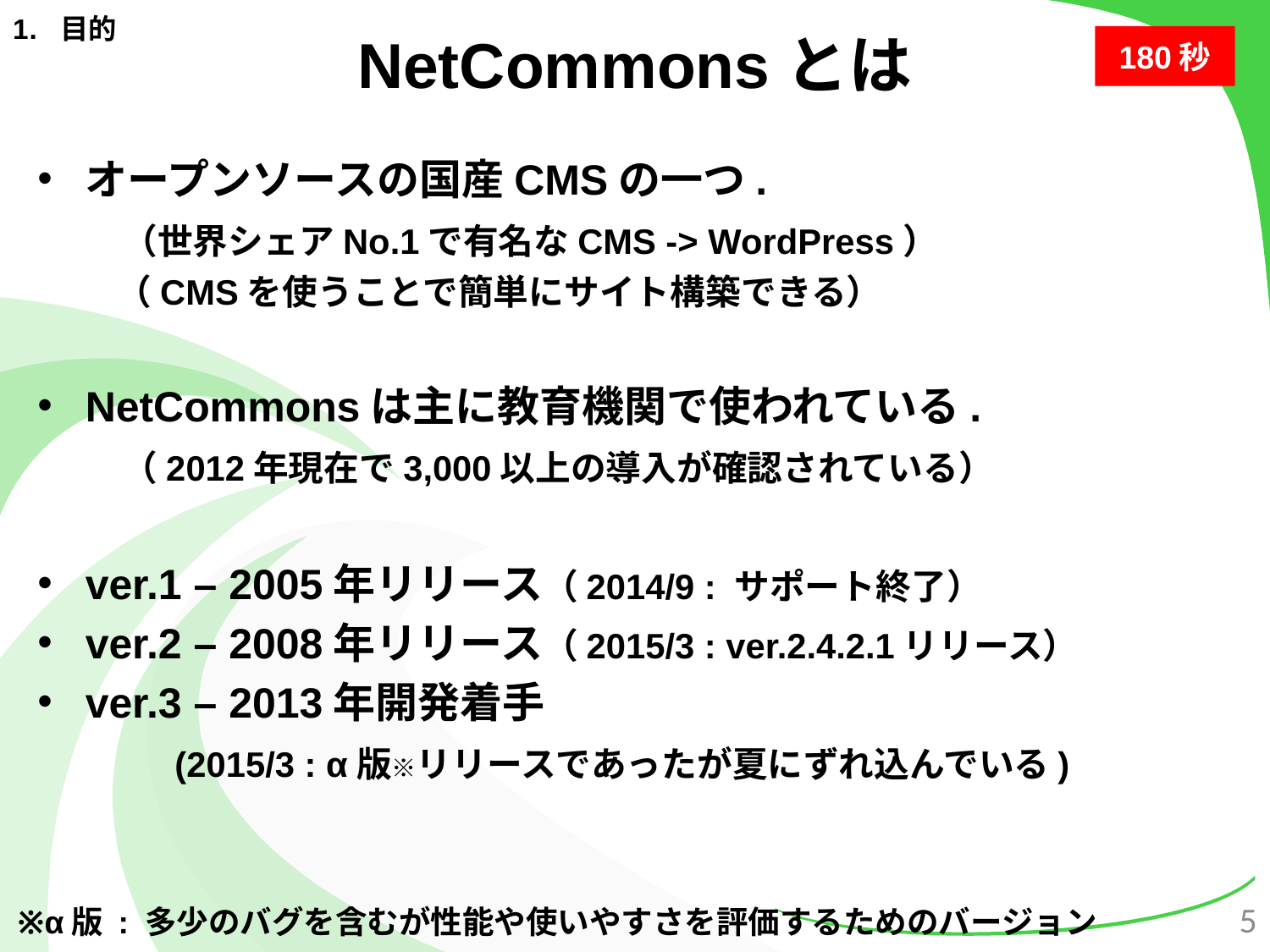

目的
# NetCommonsとは
180秒
オープンソースの国産CMSの一つ.
　　（世界シェアNo.1で有名なCMS -> WordPress）
　　 （CMSを使うことで簡単にサイト構築できる）

NetCommonsは主に教育機関で使われている.
　　（2012年現在で3,000以上の導入が確認されている）

ver.1 – 2005年リリース（2014/9 : サポート終了）
ver.2 – 2008年リリース（2015/3 : ver.2.4.2.1リリース）
ver.3 – 2013年開発着手
　　　(2015/3 : α版※リリースであったが夏にずれ込んでいる)

5
※α版 : 多少のバグを含むが性能や使いやすさを評価するためのバージョン